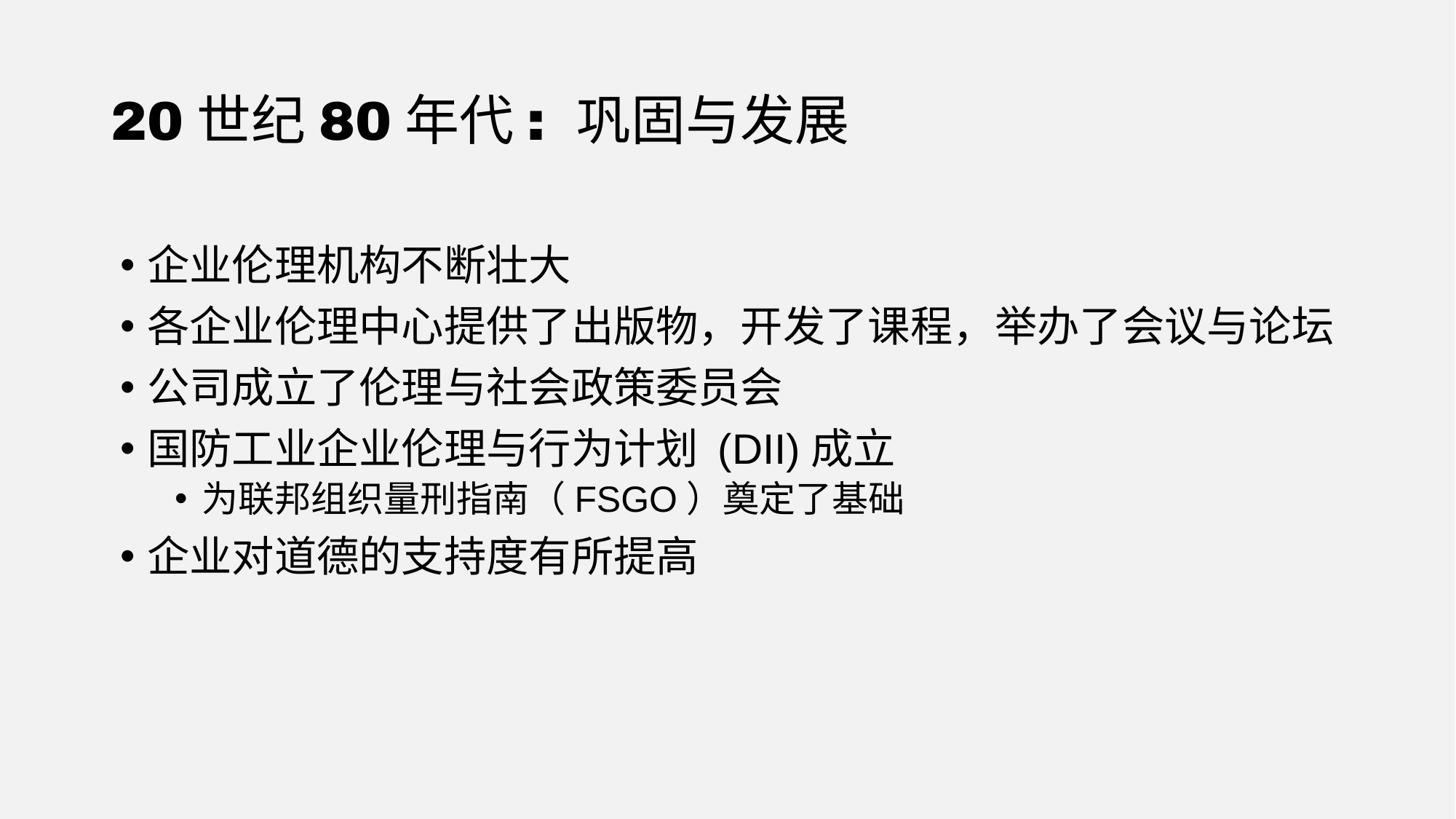

20世纪80年代: 巩固与发展
企业伦理机构不断壮大
各企业伦理中心提供了出版物，开发了课程，举办了会议与论坛
公司成立了伦理与社会政策委员会
国防工业企业伦理与行为计划 (DII)成立
为联邦组织量刑指南（FSGO）奠定了基础
企业对道德的支持度有所提高